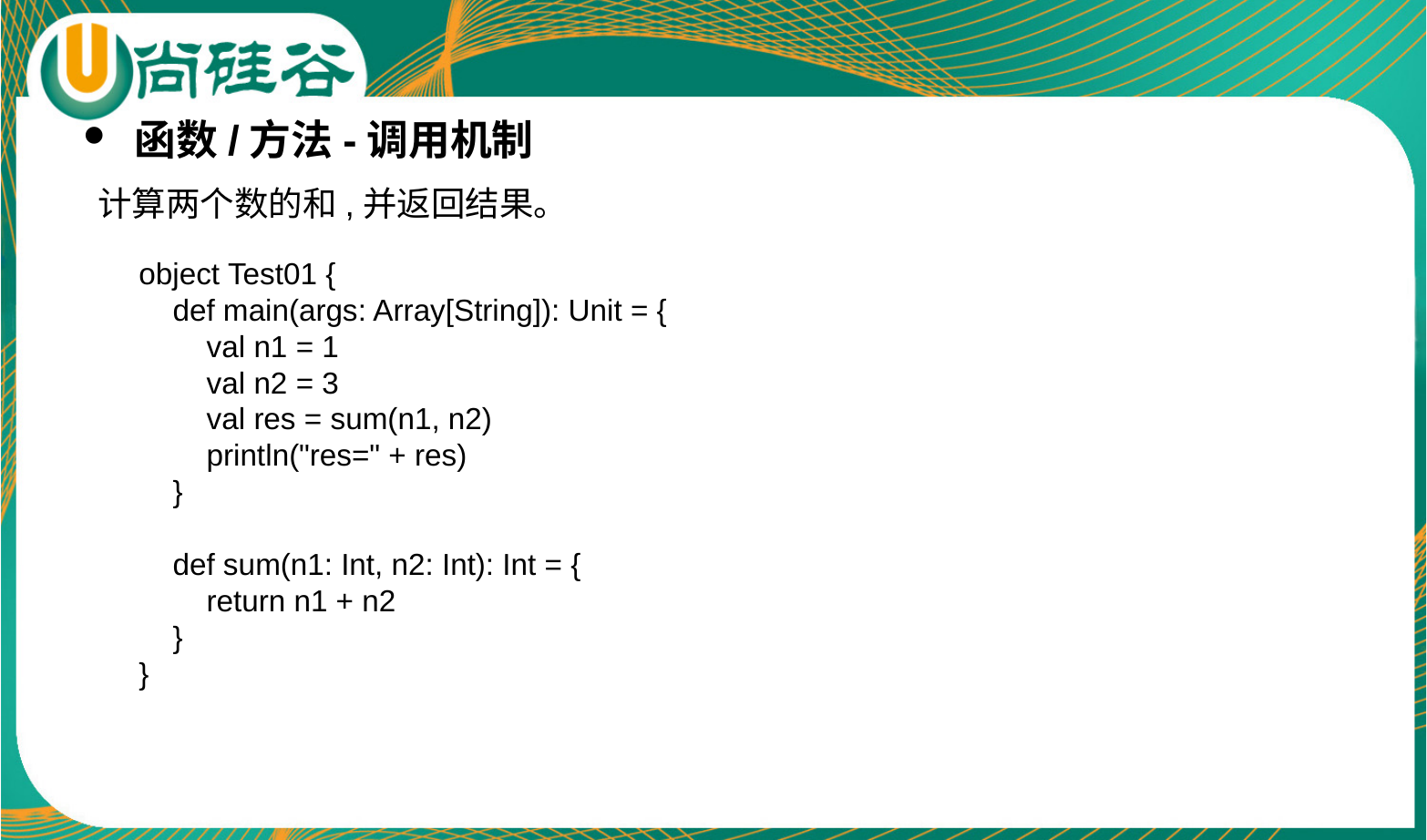

函数/方法-调用机制
计算两个数的和,并返回结果。

object Test01 {
    def main(args: Array[String]): Unit = {
        val n1 = 1
        val n2 = 3
        val res = sum(n1, n2)
        println("res=" + res)
    }

    def sum(n1: Int, n2: Int): Int = {
        return n1 + n2
    }
}